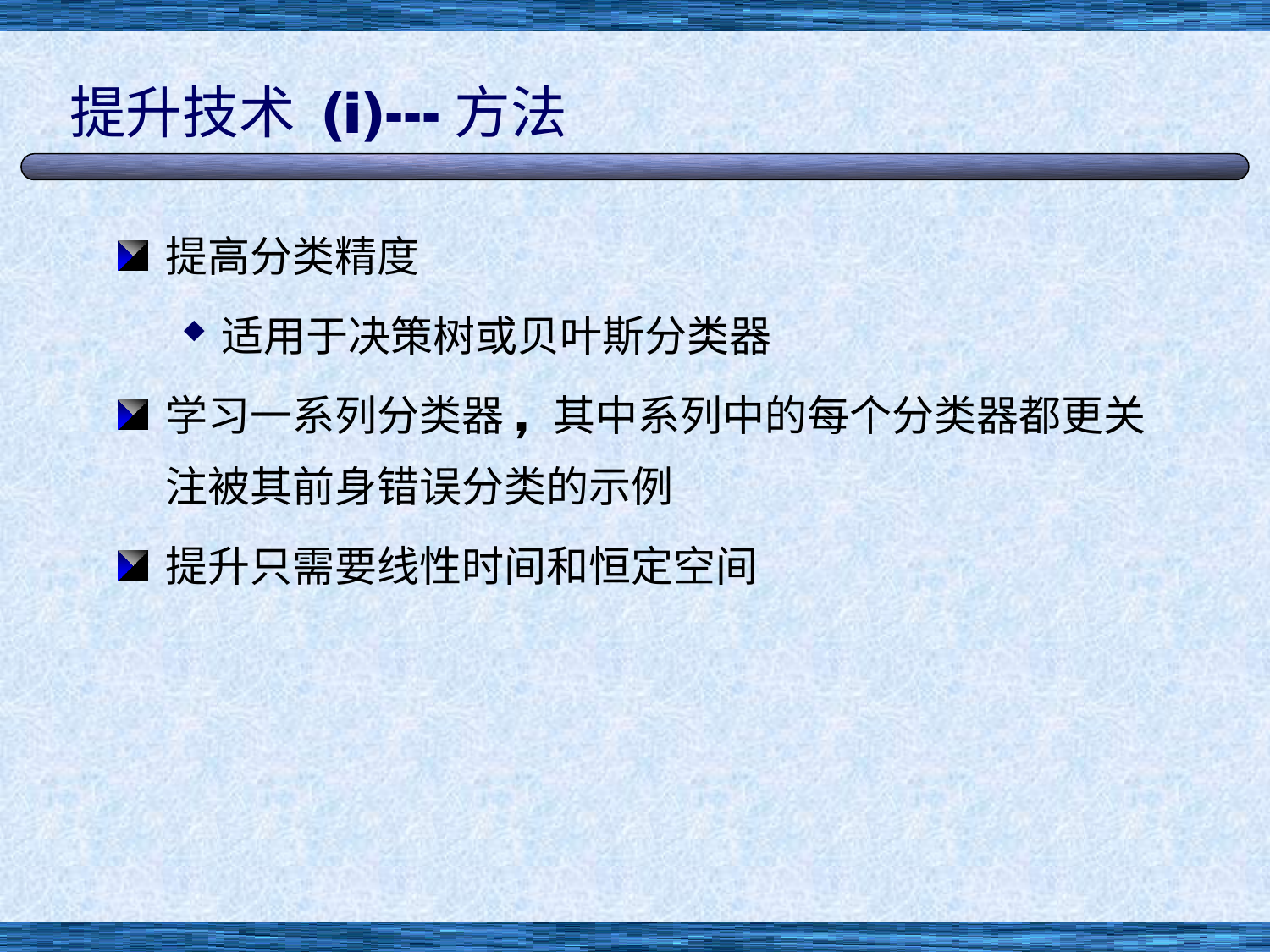

# 提升技术 (i)---方法
提高分类精度
适用于决策树或贝叶斯分类器
学习一系列分类器, 其中系列中的每个分类器都更关注被其前身错误分类的示例
提升只需要线性时间和恒定空间